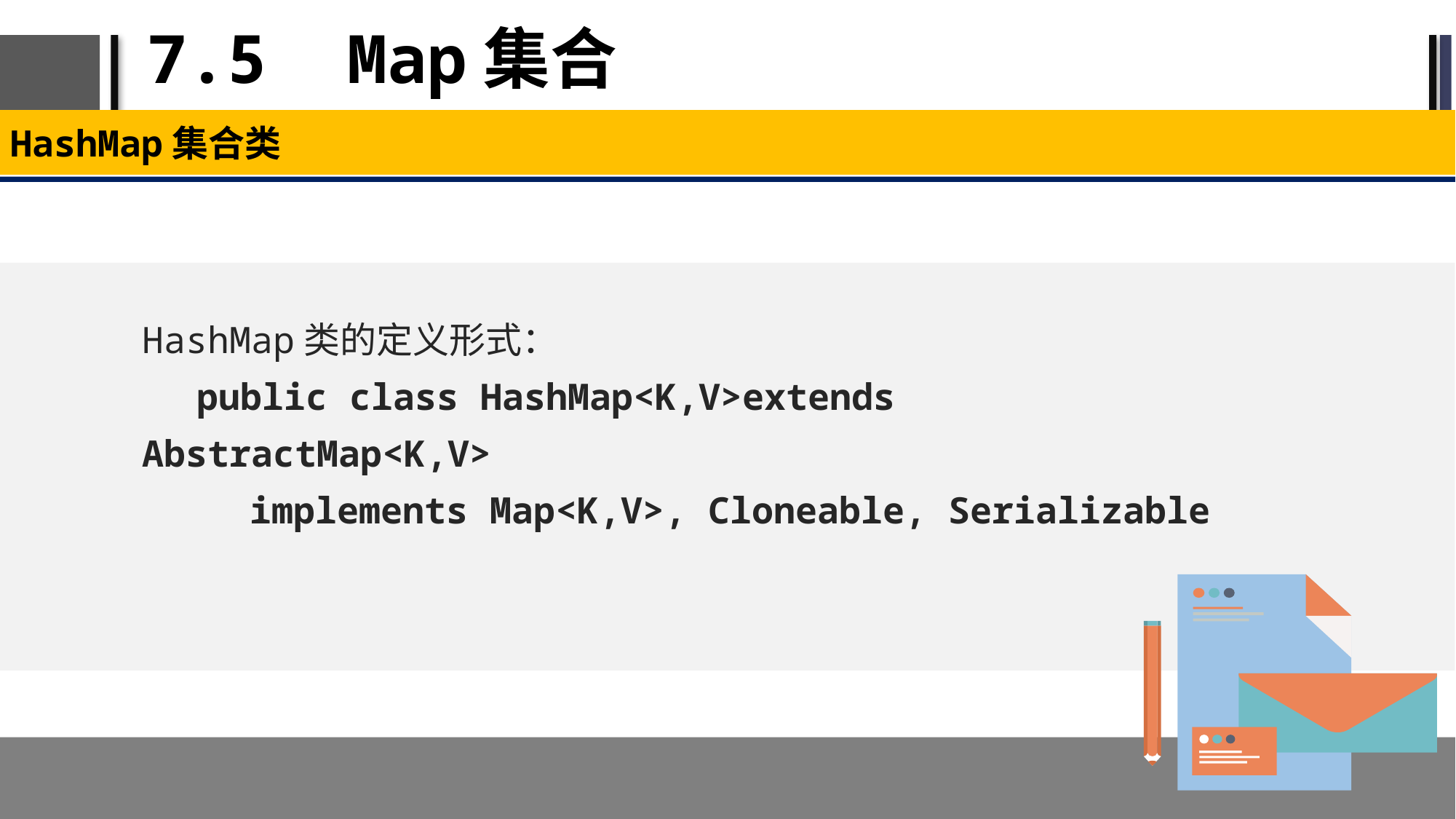

# 7.5  Map集合
HashMap集合类

HashMap类的定义形式：
public class HashMap<K,V>extends AbstractMap<K,V>
implements Map<K,V>, Cloneable, Serializable